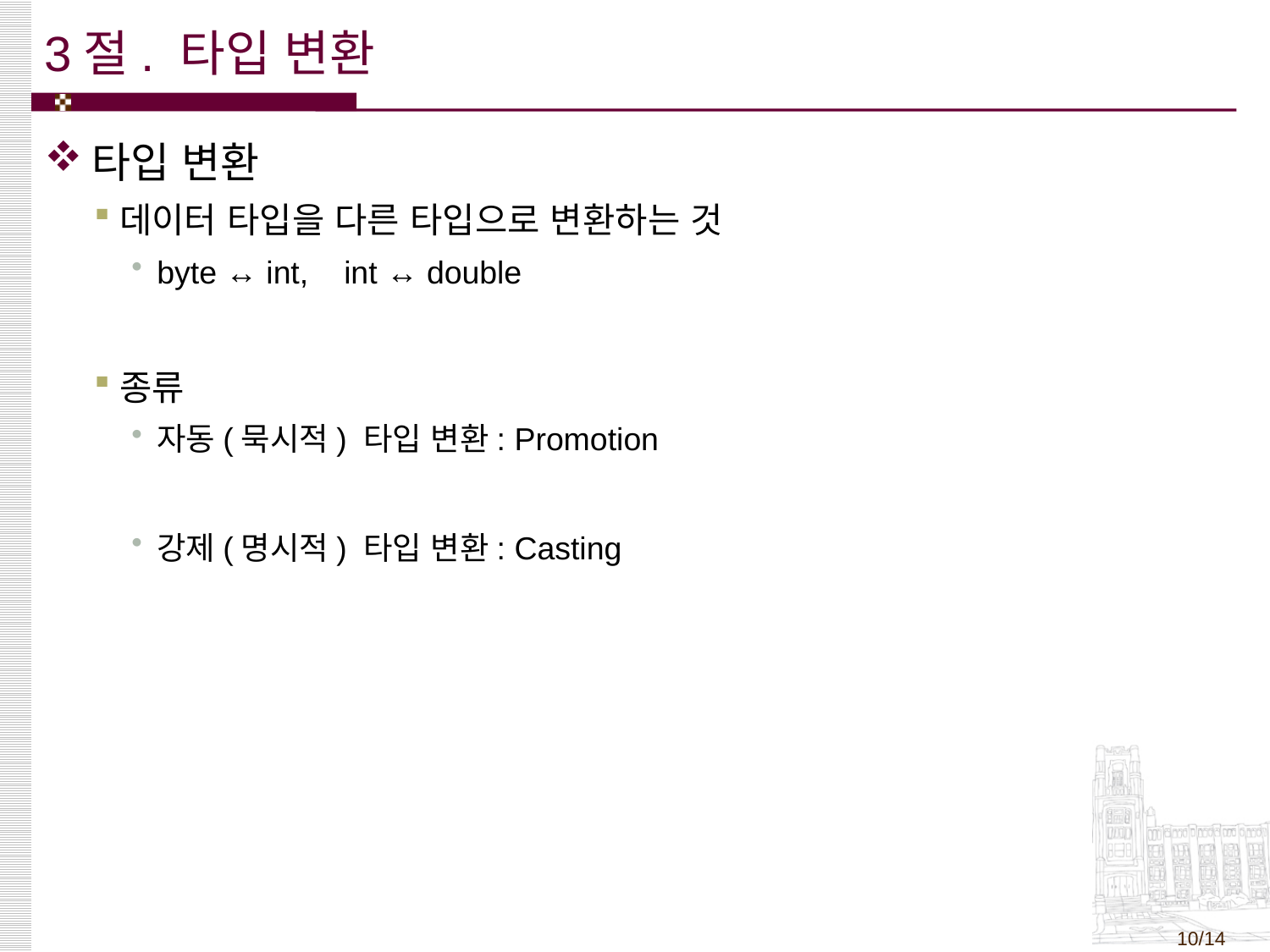

# 3절. 타입 변환
타입 변환
데이터 타입을 다른 타입으로 변환하는 것
byte ↔ int,    int ↔ double

종류
자동(묵시적) 타입 변환: Promotion

강제(명시적) 타입 변환: Casting